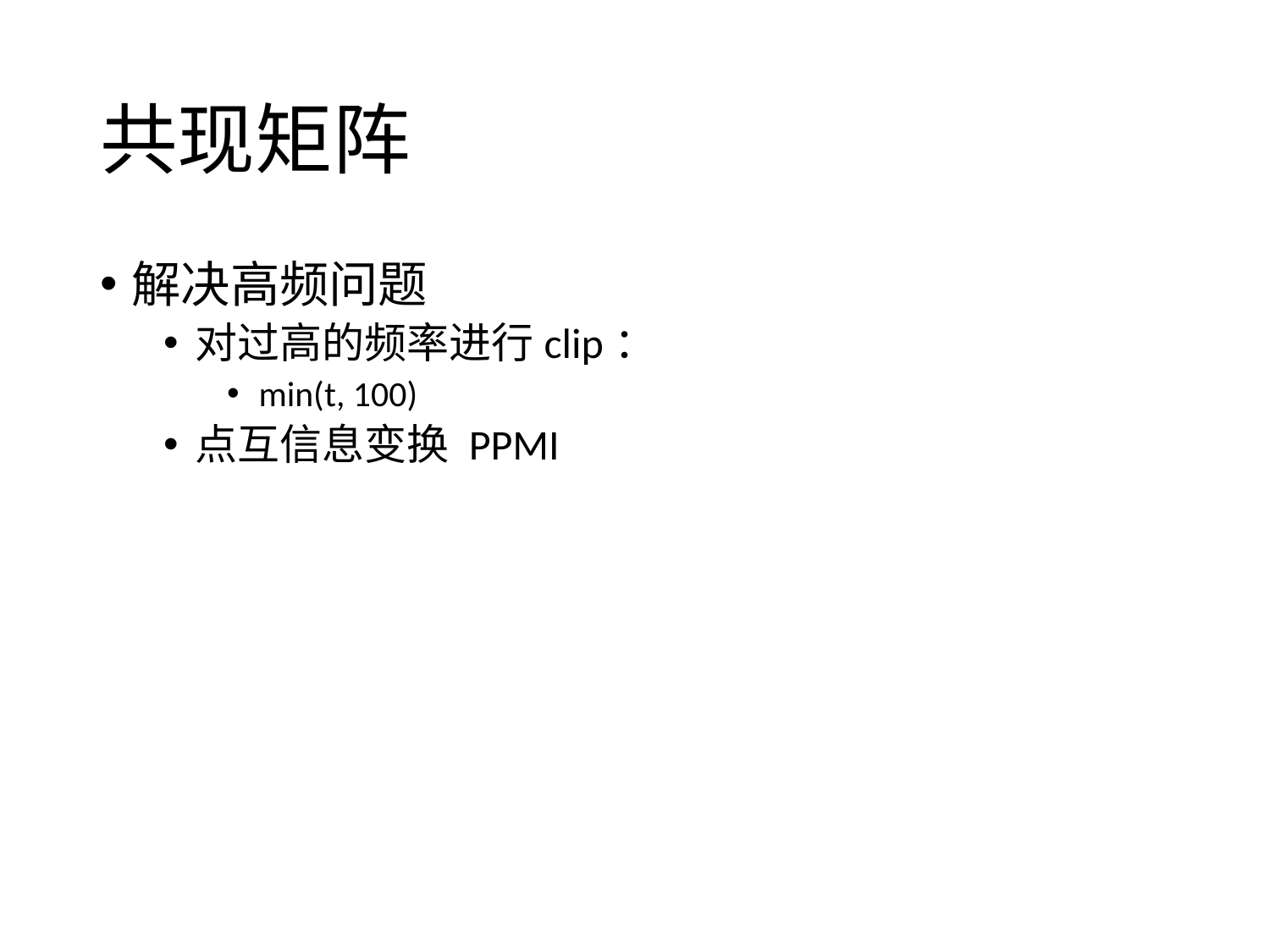

# 共现矩阵
解决高频问题
对过高的频率进行clip：
min(t, 100)
点互信息变换 PPMI